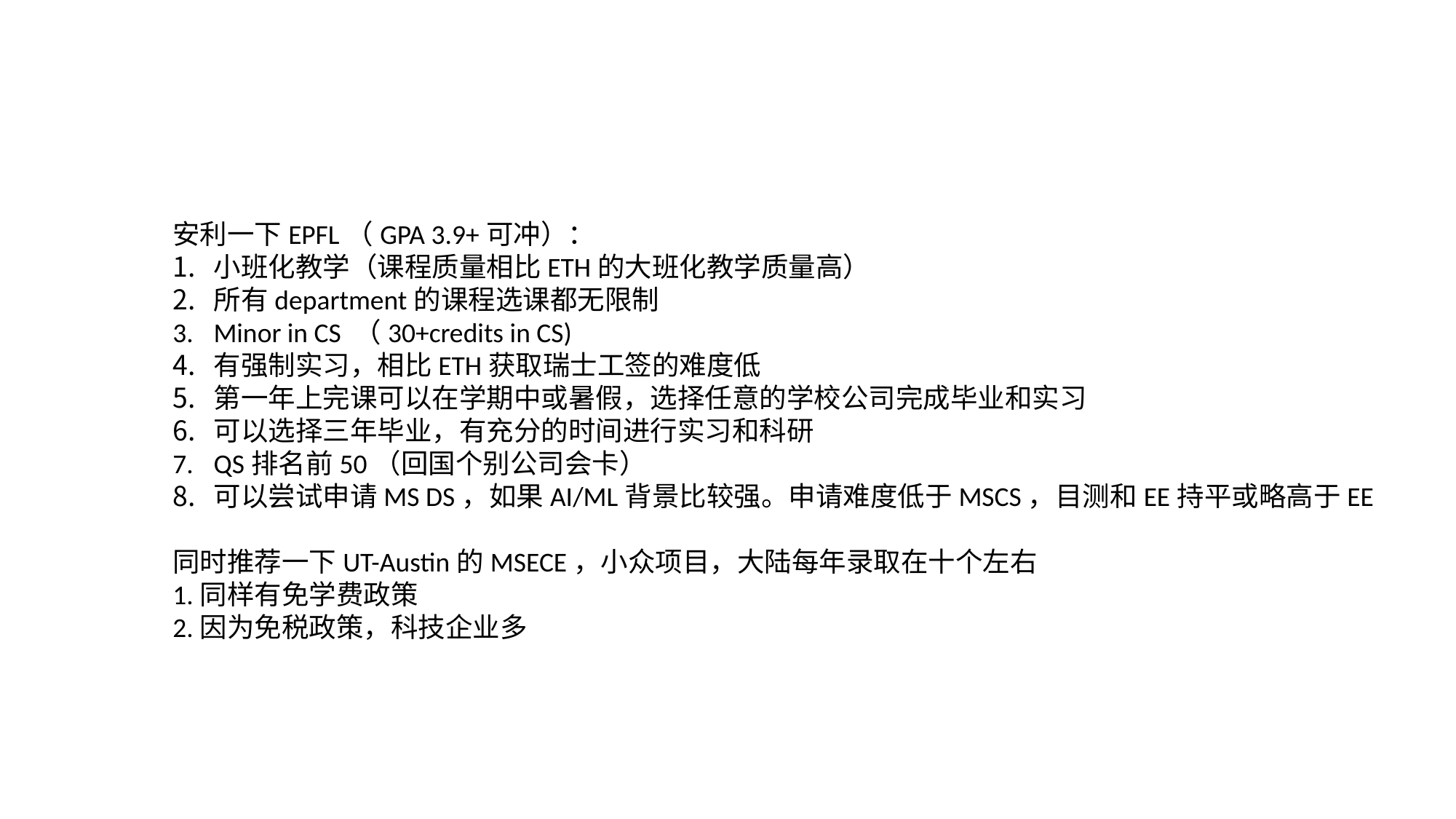

安利一下EPFL（GPA 3.9+可冲）：
小班化教学（课程质量相比ETH的大班化教学质量高）
所有department的课程选课都无限制
Minor in CS （30+credits in CS)
有强制实习，相比ETH获取瑞士工签的难度低
第一年上完课可以在学期中或暑假，选择任意的学校公司完成毕业和实习
可以选择三年毕业，有充分的时间进行实习和科研
QS排名前50（回国个别公司会卡）
可以尝试申请MS DS，如果AI/ML背景比较强。申请难度低于MSCS，目测和EE持平或略高于EE

同时推荐一下UT-Austin的MSECE，小众项目，大陆每年录取在十个左右
1.同样有免学费政策
2.因为免税政策，科技企业多